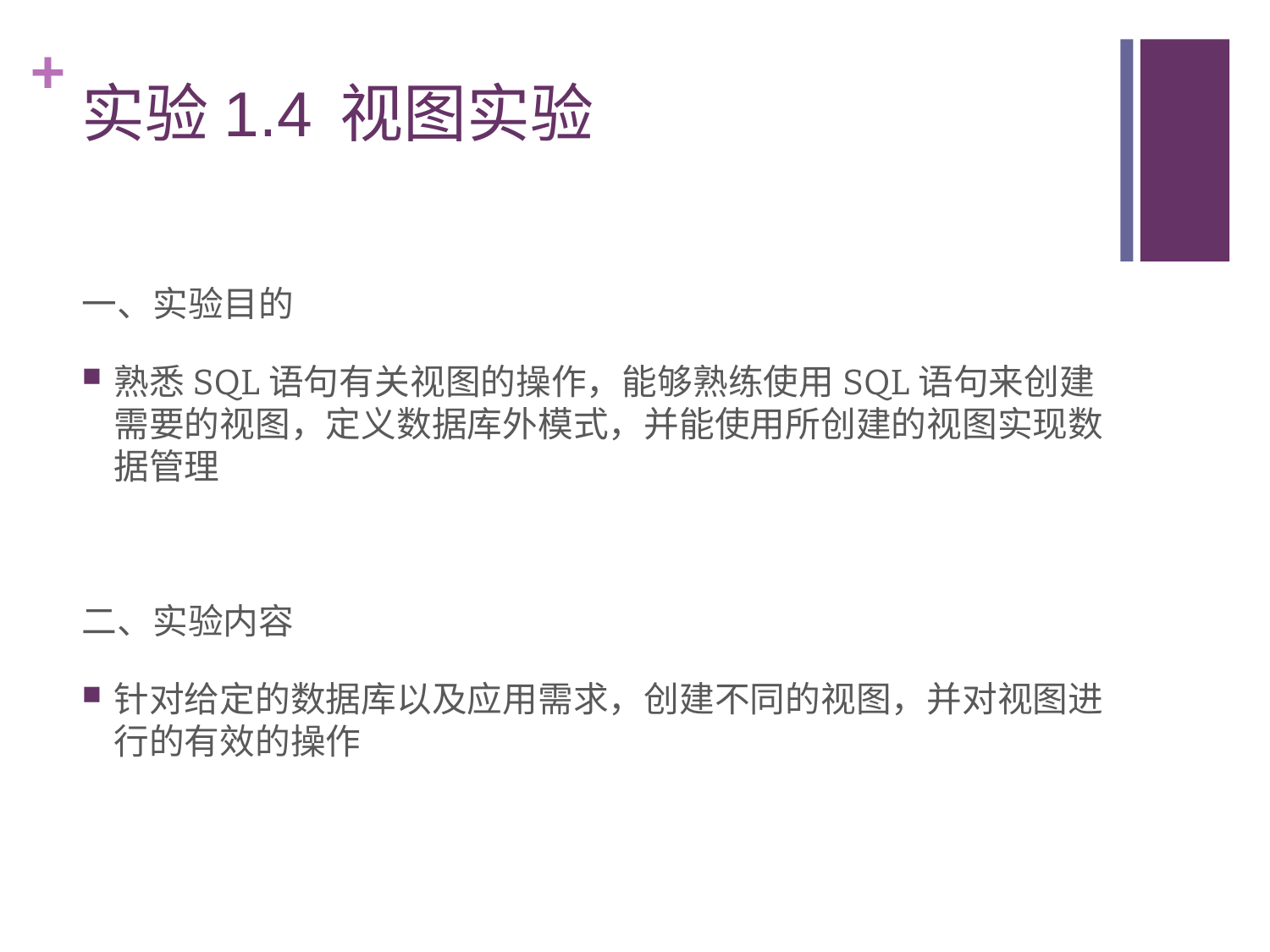

# 实验1.4 视图实验
一、实验目的
熟悉SQL语句有关视图的操作，能够熟练使用SQL语句来创建需要的视图，定义数据库外模式，并能使用所创建的视图实现数据管理

二、实验内容
针对给定的数据库以及应用需求，创建不同的视图，并对视图进行的有效的操作